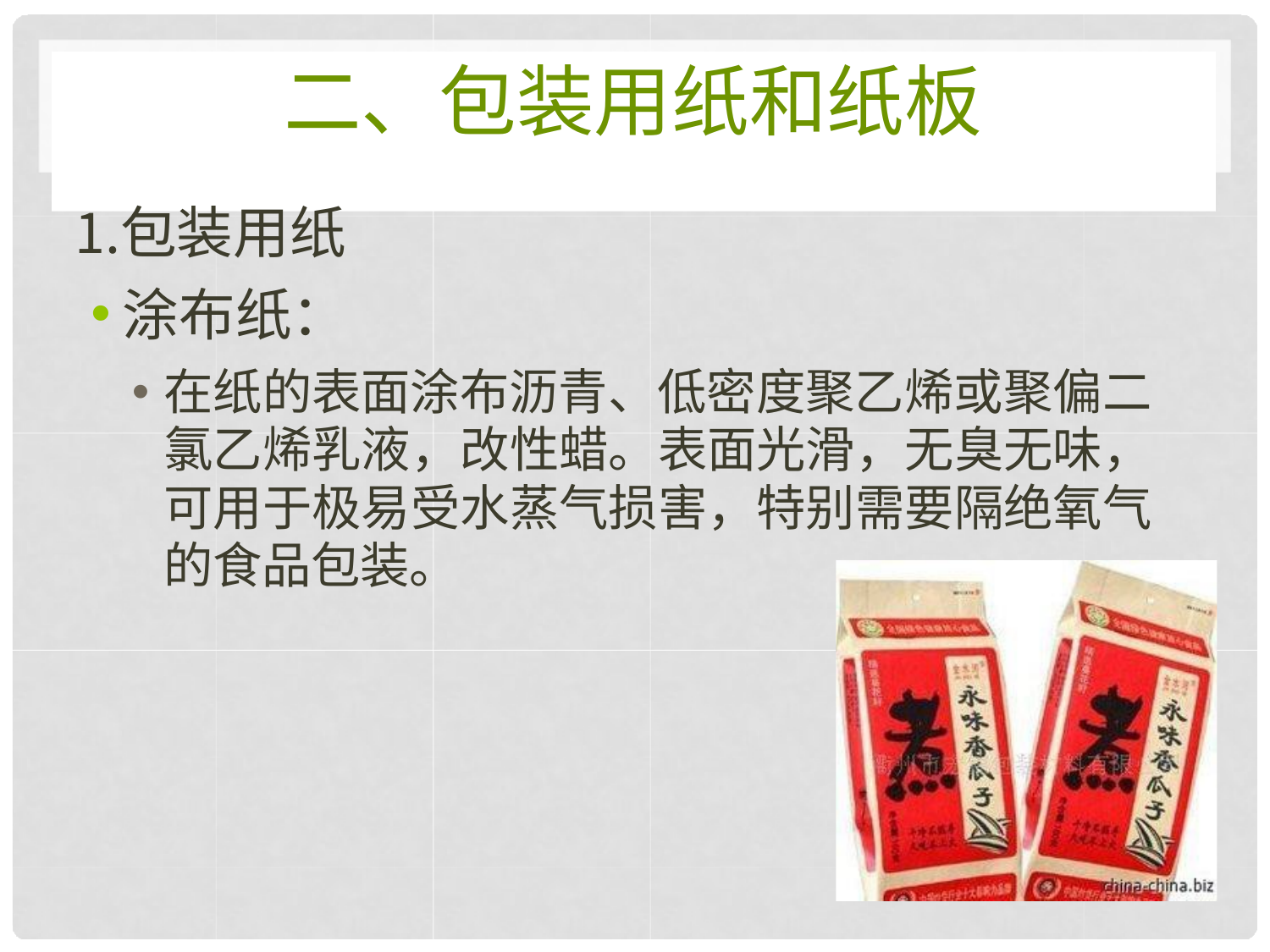

# 二、包装用纸和纸板
包装用纸
涂布纸：
在纸的表面涂布沥青、低密度聚乙烯或聚偏二 氯乙烯乳液，改性蜡。表面光滑，无臭无味， 可用于极易受水蒸气损害，特别需要隔绝氧气 的食品包装。